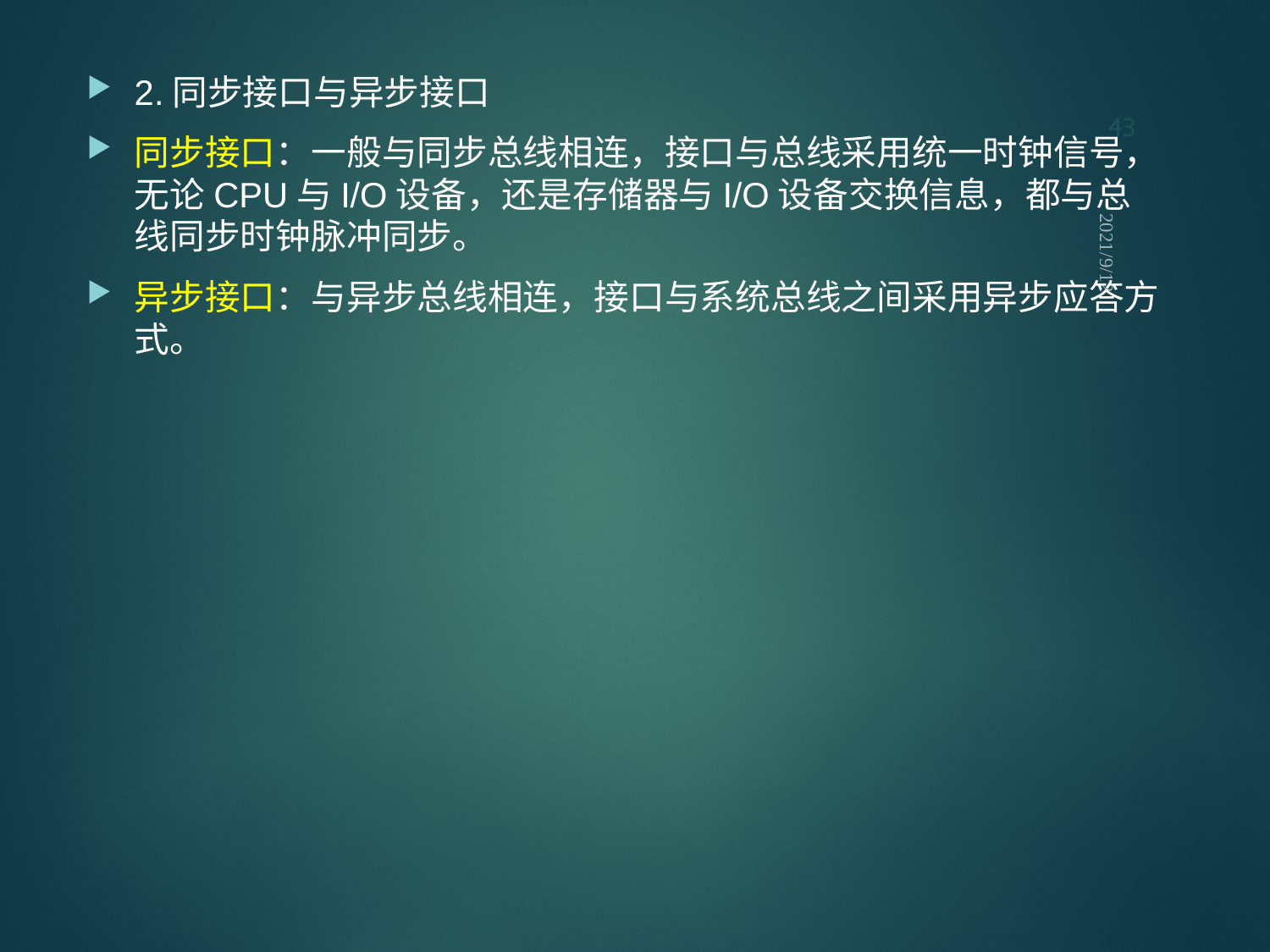

43
2.同步接口与异步接口
同步接口：一般与同步总线相连，接口与总线采用统一时钟信号，无论CPU与I/O设备，还是存储器与I/O设备交换信息，都与总线同步时钟脉冲同步。
异步接口：与异步总线相连，接口与系统总线之间采用异步应答方式。
2021/9/12